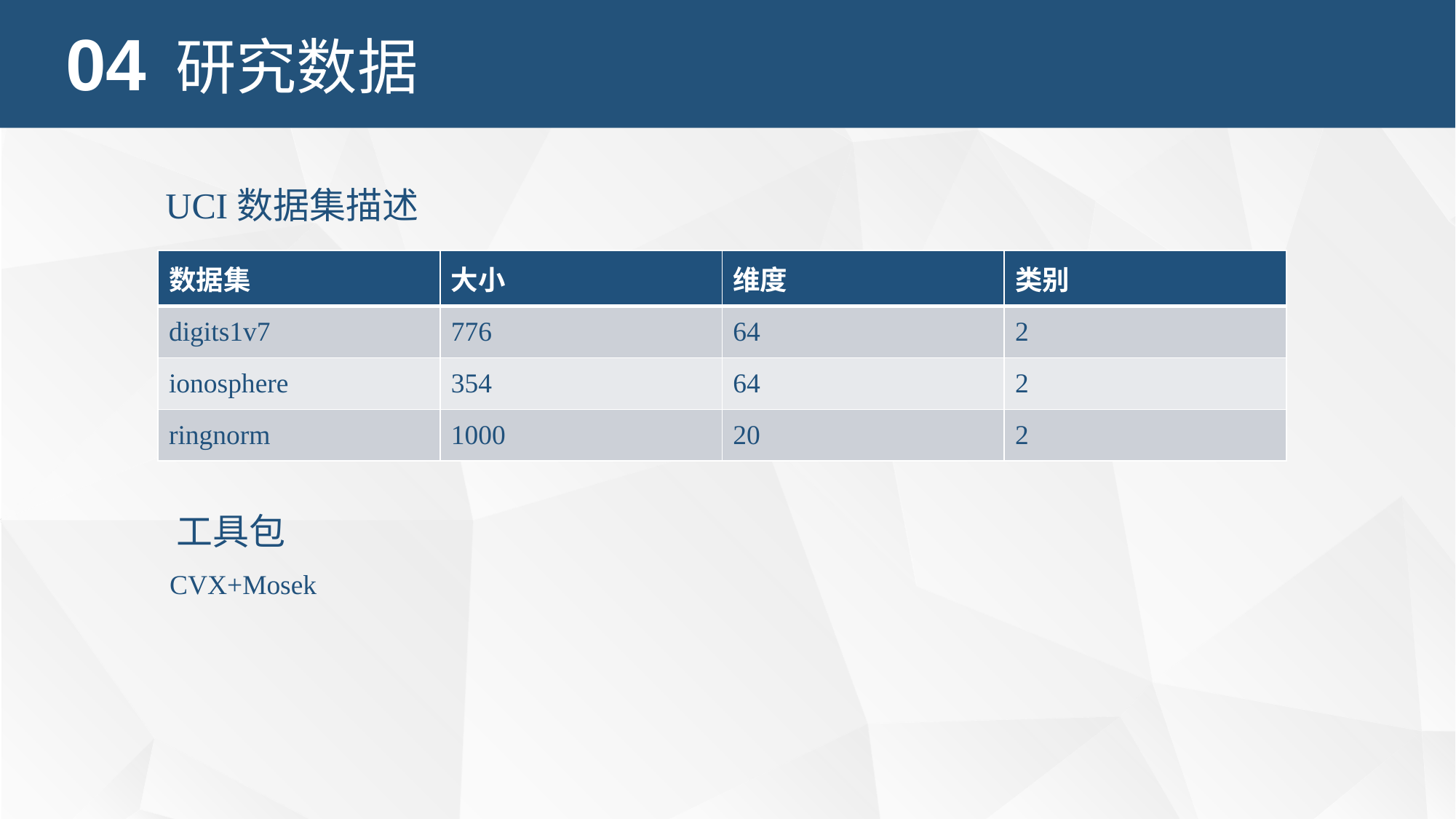

04
研究数据
UCI数据集描述
| 数据集 | 大小 | 维度 | 类别 |
| --- | --- | --- | --- |
| digits1v7 | 776 | 64 | 2 |
| ionosphere | 354 | 64 | 2 |
| ringnorm | 1000 | 20 | 2 |
工具包
CVX+Mosek